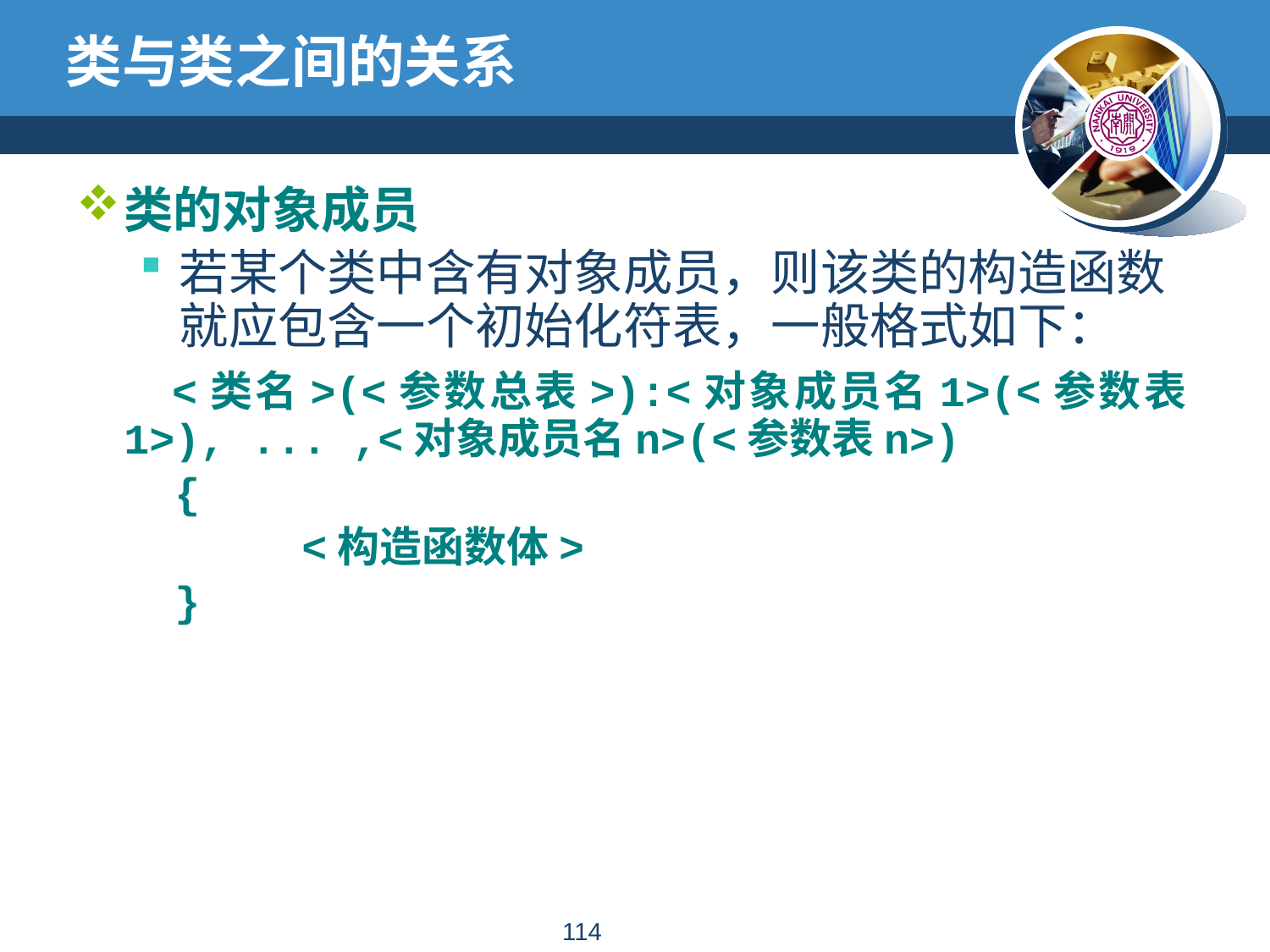

# 类与类之间的关系
类的对象成员
若某个类中含有对象成员，则该类的构造函数就应包含一个初始化符表，一般格式如下：
	  <类名>(<参数总表>):<对象成员名1>(<参数表	1>), ... ,<对象成员名n>(<参数表n>)
	  {
		  <构造函数体>
	  }

114